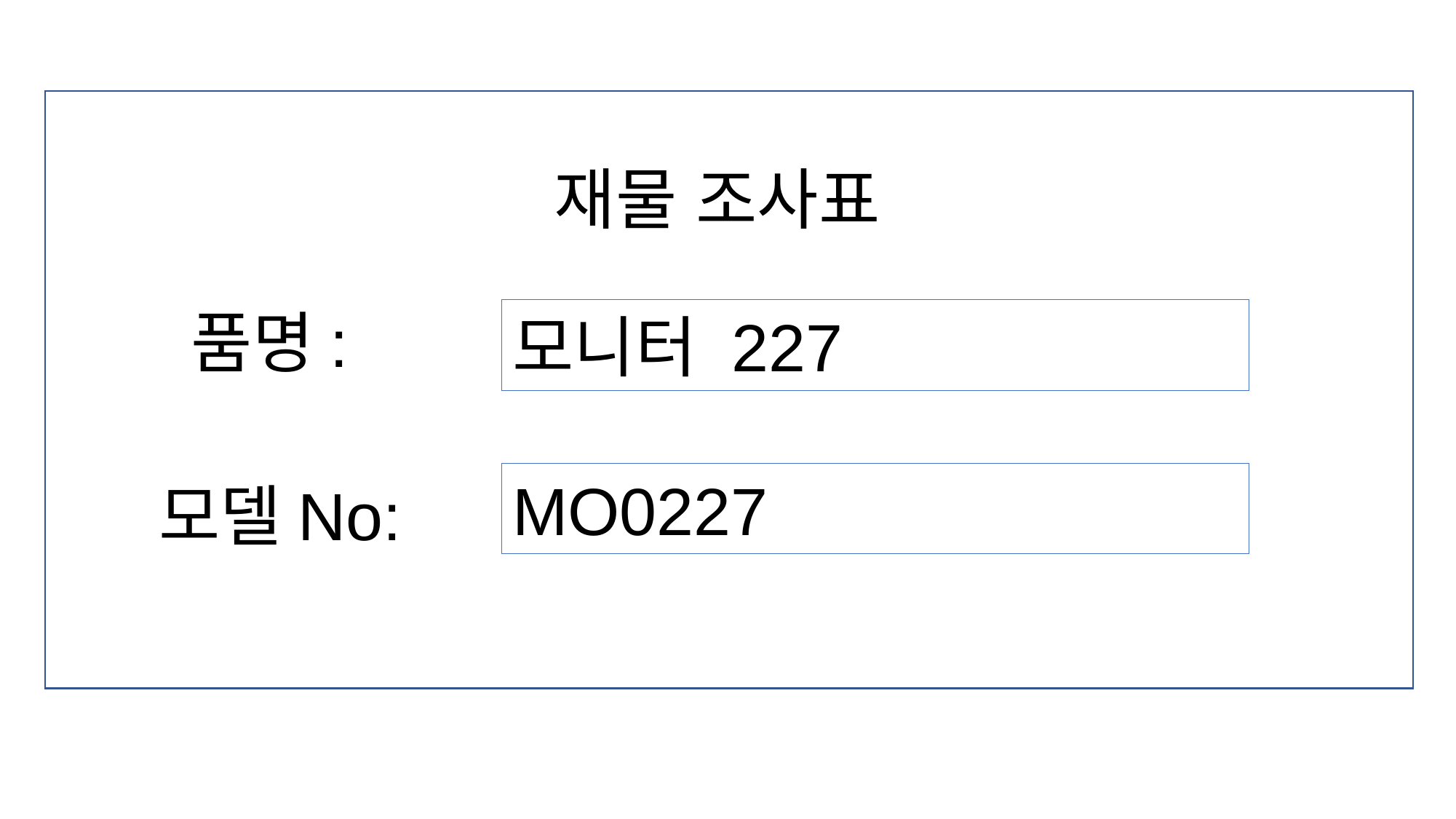

재물 조사표
품명:
모니터 227
MO0227
모델No: